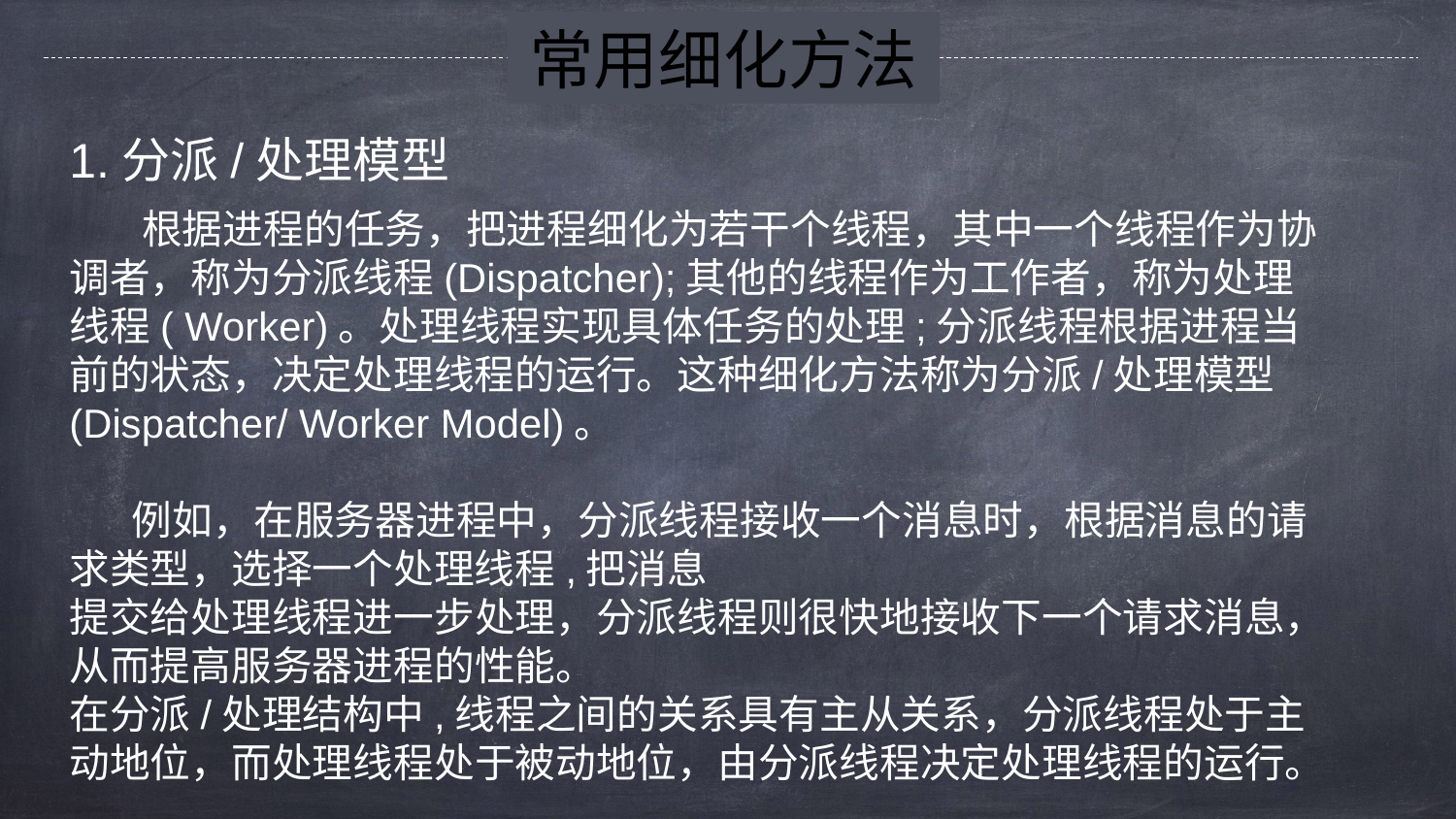

常用细化方法
1.分派/处理模型
       根据进程的任务，把进程细化为若干个线程，其中一个线程作为协调者，称为分派线程(Dispatcher);其他的线程作为工作者，称为处理线程( Worker)。处理线程实现具体任务的处理;分派线程根据进程当前的状态，决定处理线程的运行。这种细化方法称为分派/处理模型(Dispatcher/ Worker Model)。
       例如，在服务器进程中，分派线程接收一个消息时，根据消息的请求类型，选择一个处理线程,把消息
提交给处理线程进一步处理，分派线程则很快地接收下一个请求消息，从而提高服务器进程的性能。
在分派/处理结构中,线程之间的关系具有主从关系，分派线程处于主动地位，而处理线程处于被动地位，由分派线程决定处理线程的运行。